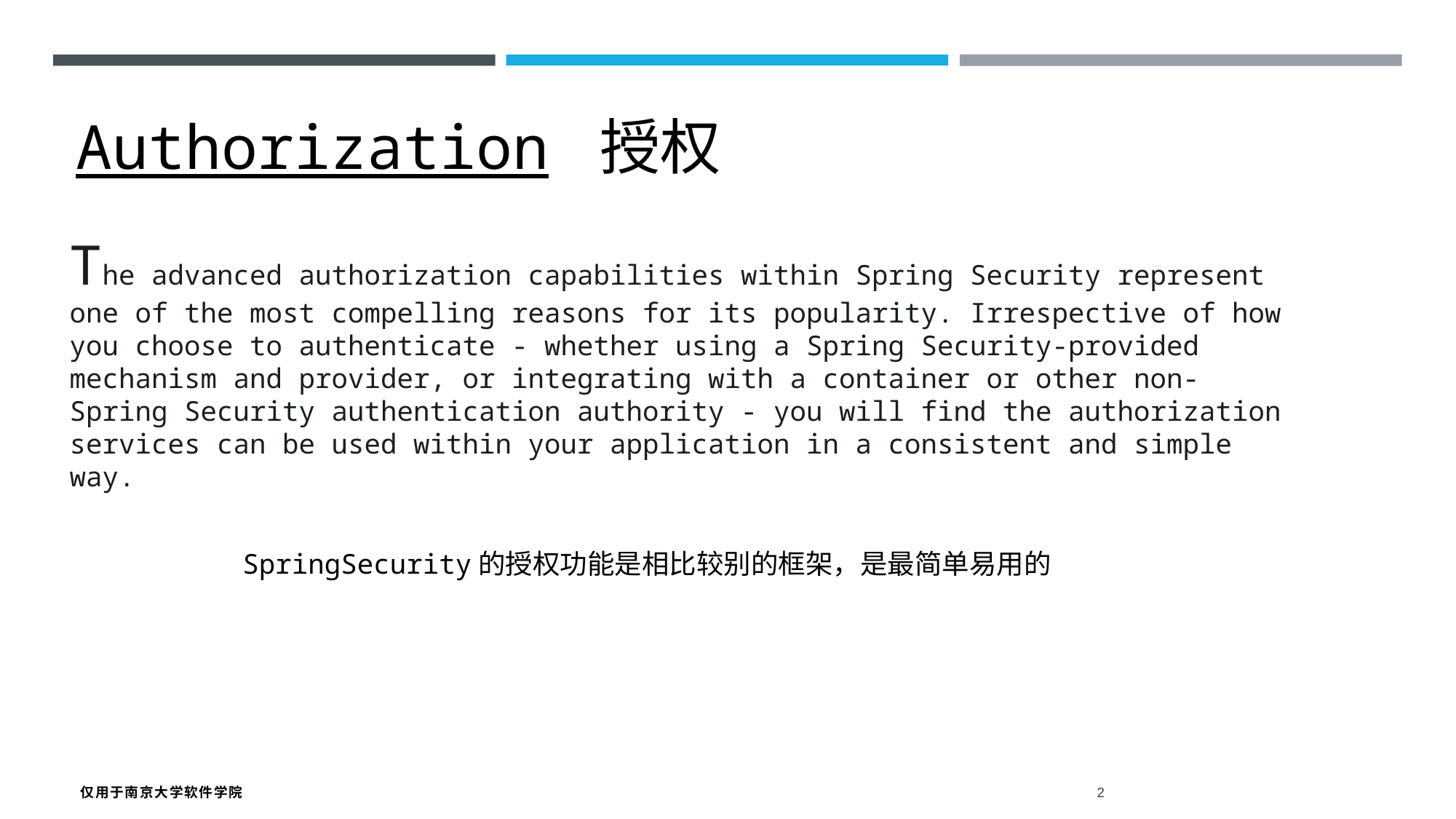

Authorization 授权

The advanced authorization capabilities within Spring Security represent one of the most compelling reasons for its popularity. Irrespective of how you choose to authenticate - whether using a Spring Security-provided mechanism and provider, or integrating with a container or other non-Spring Security authentication authority - you will find the authorization services can be used within your application in a consistent and simple way.
SpringSecurity的授权功能是相比较别的框架，是最简单易用的

仅用于南京大学软件学院                                                                                                                                                                                                                                                                                 2